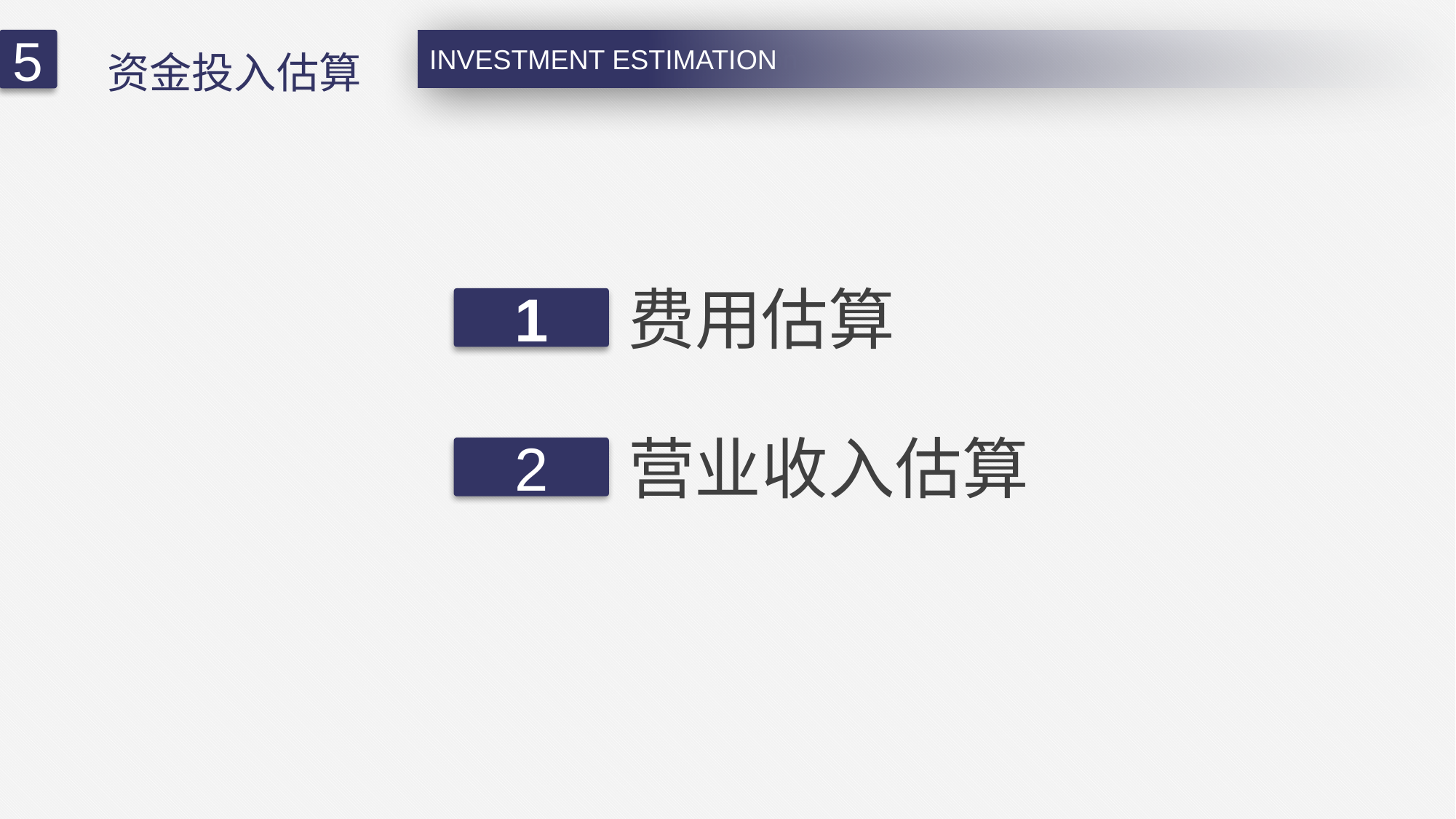

资金投入估算
5

Capital investment estimation
INVESTMENT ESTIMATION
费用估算
1
营业收入估算
2